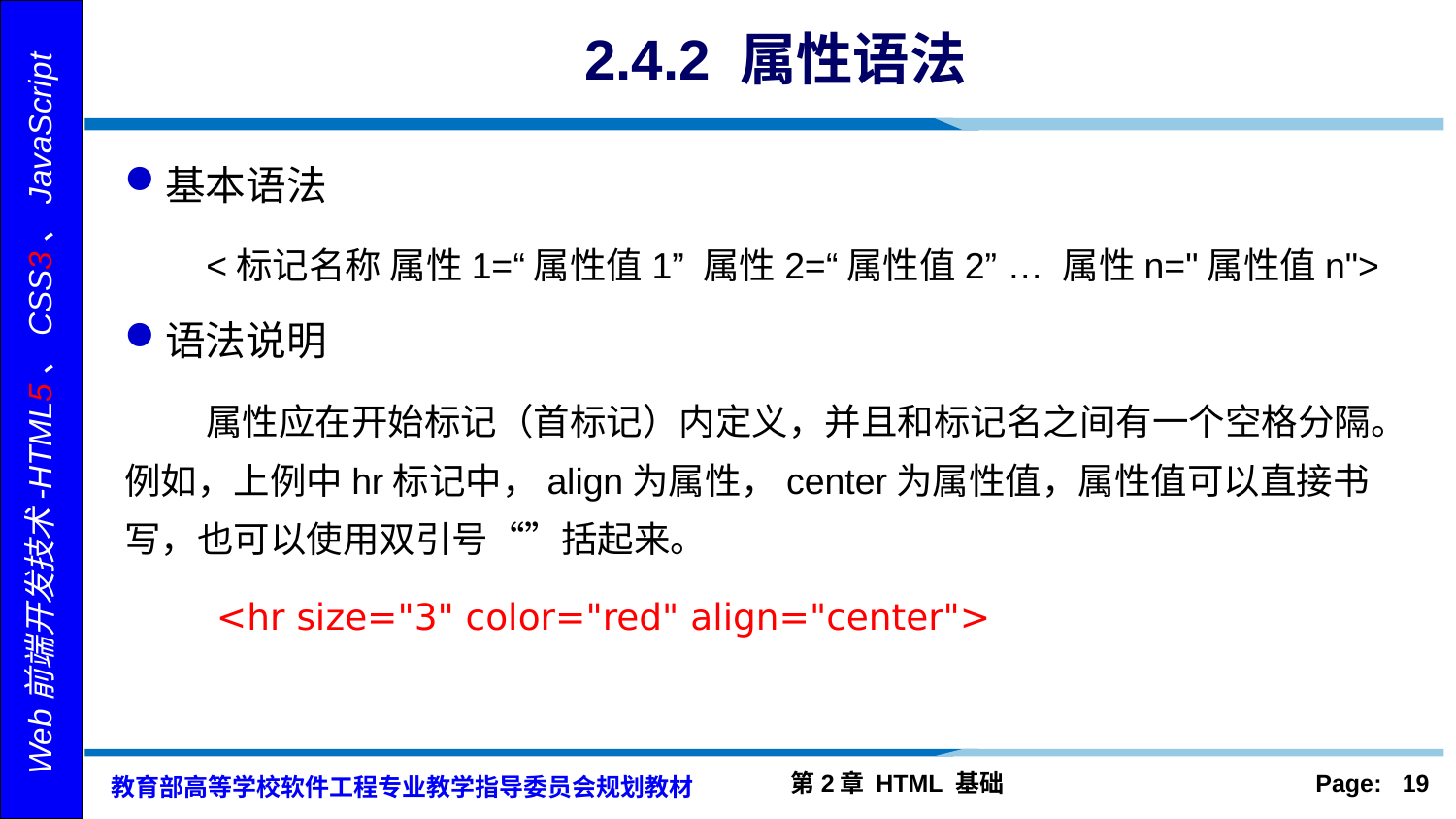

# 2.4.2 属性语法
基本语法
        <标记名称 属性1=“属性值1” 属性2=“属性值2” … 属性n="属性值n">
语法说明
        属性应在开始标记（首标记）内定义，并且和标记名之间有一个空格分隔。例如，上例中hr标记中，align为属性，center为属性值，属性值可以直接书写，也可以使用双引号“”括起来。
         <hr size="3" color="red" align="center">